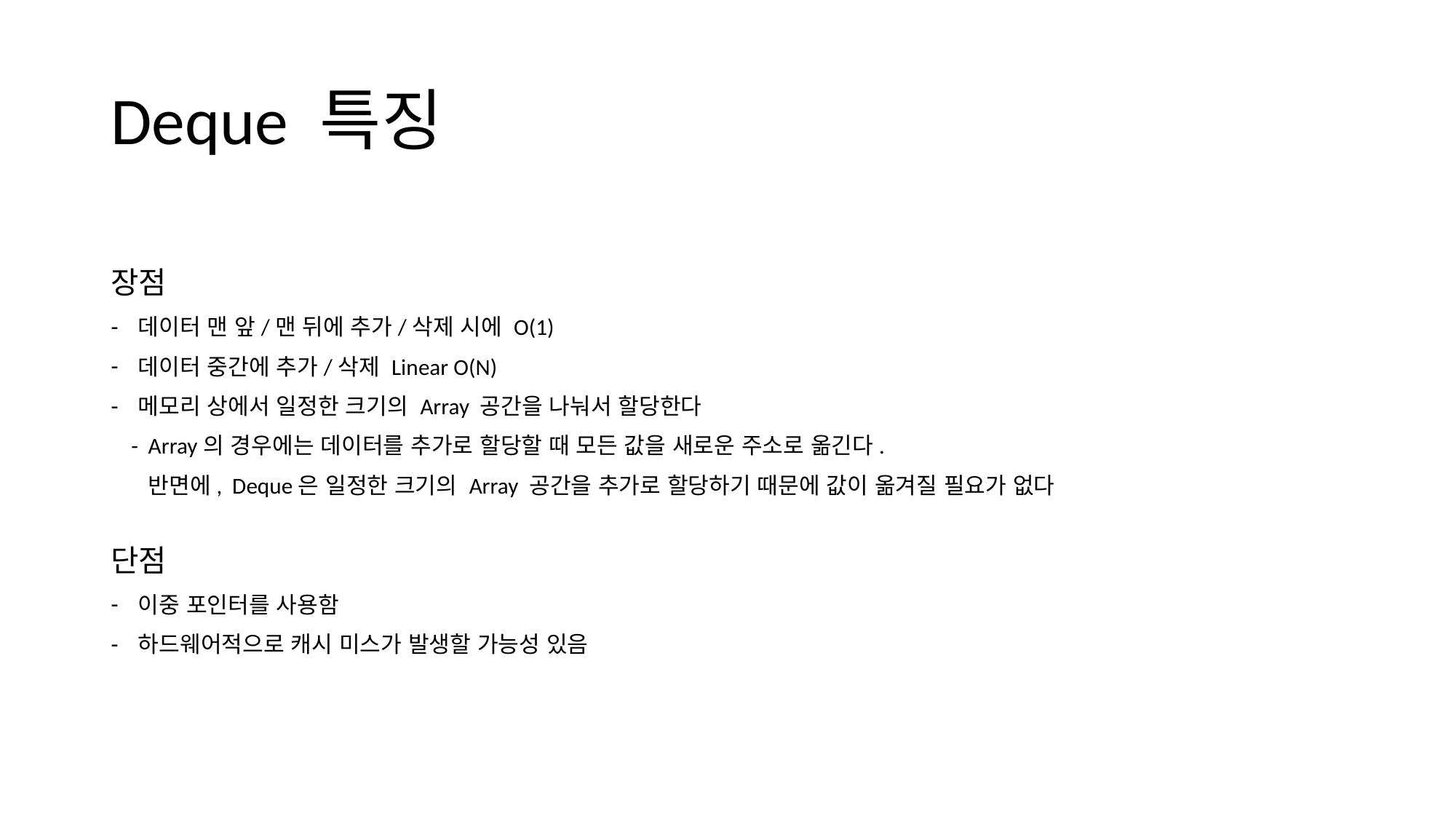

# Deque 특징

장점
데이터 맨 앞/맨 뒤에 추가/삭제 시에 O(1)
데이터 중간에 추가/삭제 Linear O(N)
메모리 상에서 일정한 크기의 Array 공간을 나눠서 할당한다
    -  Array의 경우에는 데이터를 추가로 할당할 때 모든 값을 새로운 주소로 옮긴다.
     반면에,  Deque은 일정한 크기의 Array 공간을 추가로 할당하기 때문에 값이 옮겨질 필요가 없다

단점
이중 포인터를 사용함
하드웨어적으로 캐시 미스가 발생할 가능성 있음